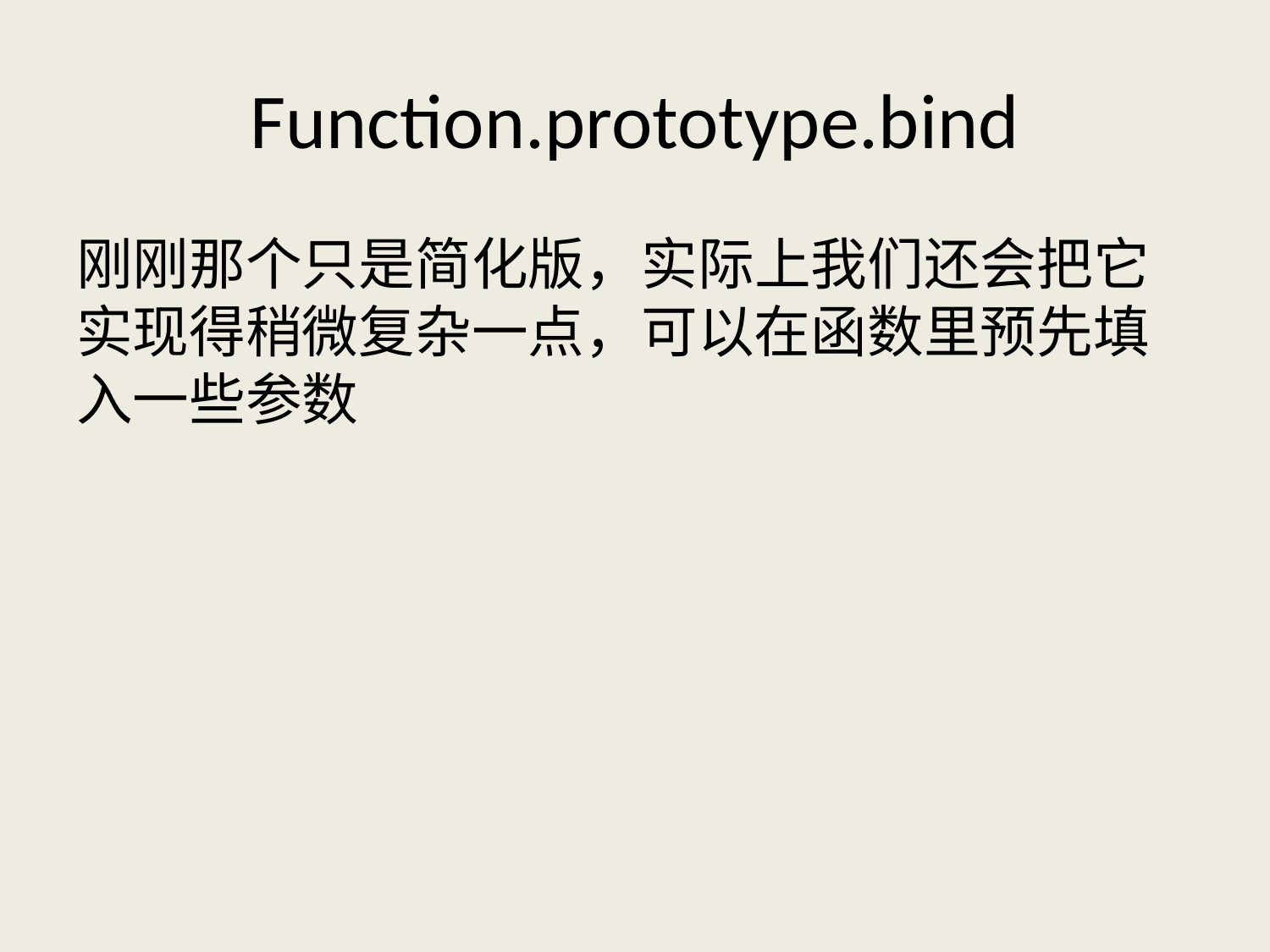

# Function.prototype.bind
刚刚那个只是简化版，实际上我们还会把它实现得稍微复杂一点，可以在函数里预先填入一些参数